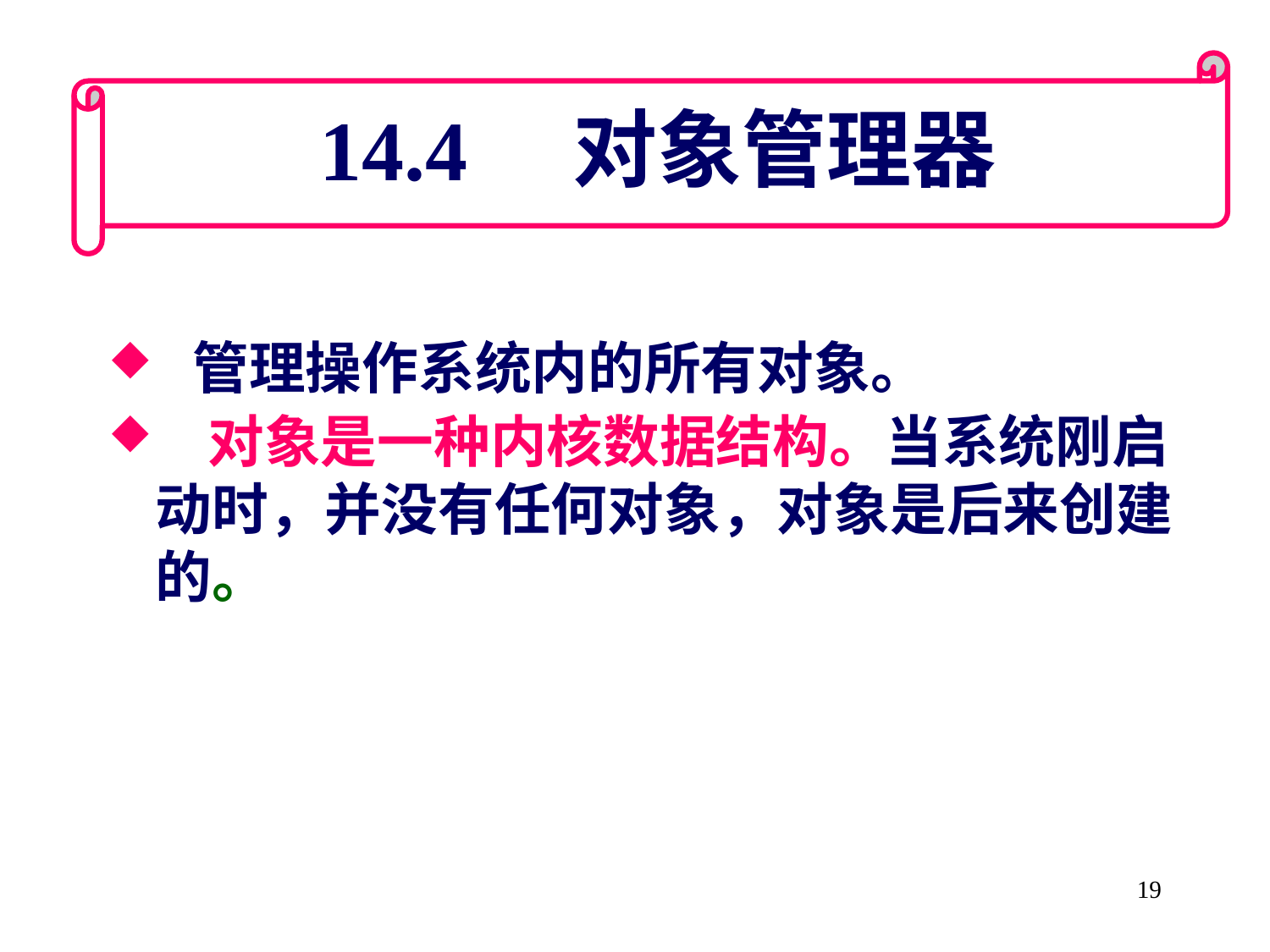

14.4    对象管理器
管理操作系统内的所有对象。
   对象是一种内核数据结构。当系统刚启动时，并没有任何对象，对象是后来创建的。
19